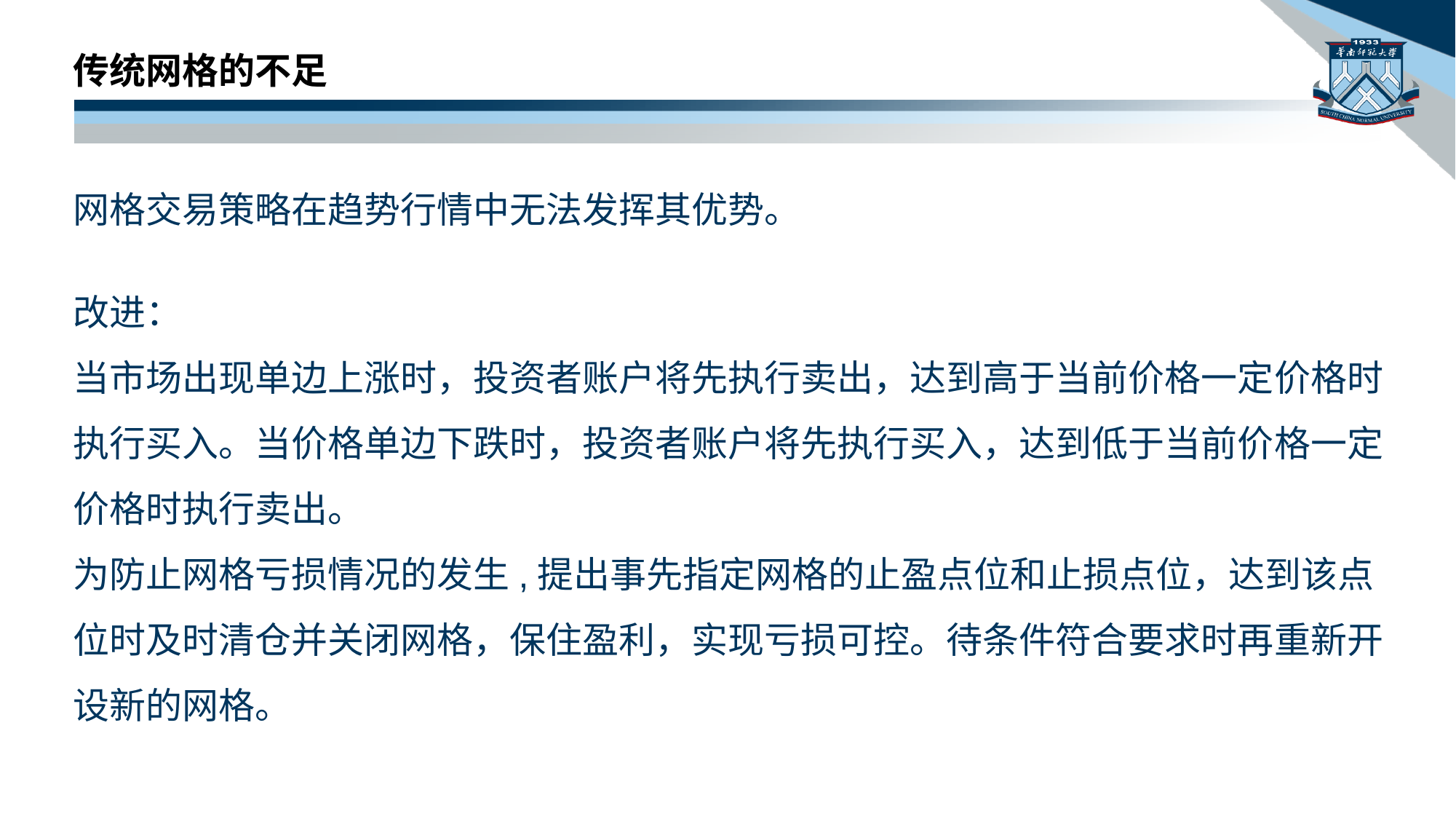

传统网格的不足
网格交易策略在趋势行情中无法发挥其优势。
改进：
当市场出现单边上涨时，投资者账户将先执行卖出，达到高于当前价格一定价格时执行买入。当价格单边下跌时，投资者账户将先执行买入，达到低于当前价格一定价格时执行卖出。
为防止网格亏损情况的发生,提出事先指定网格的止盈点位和止损点位，达到该点位时及时清仓并关闭网格，保住盈利，实现亏损可控。待条件符合要求时再重新开设新的网格。
8